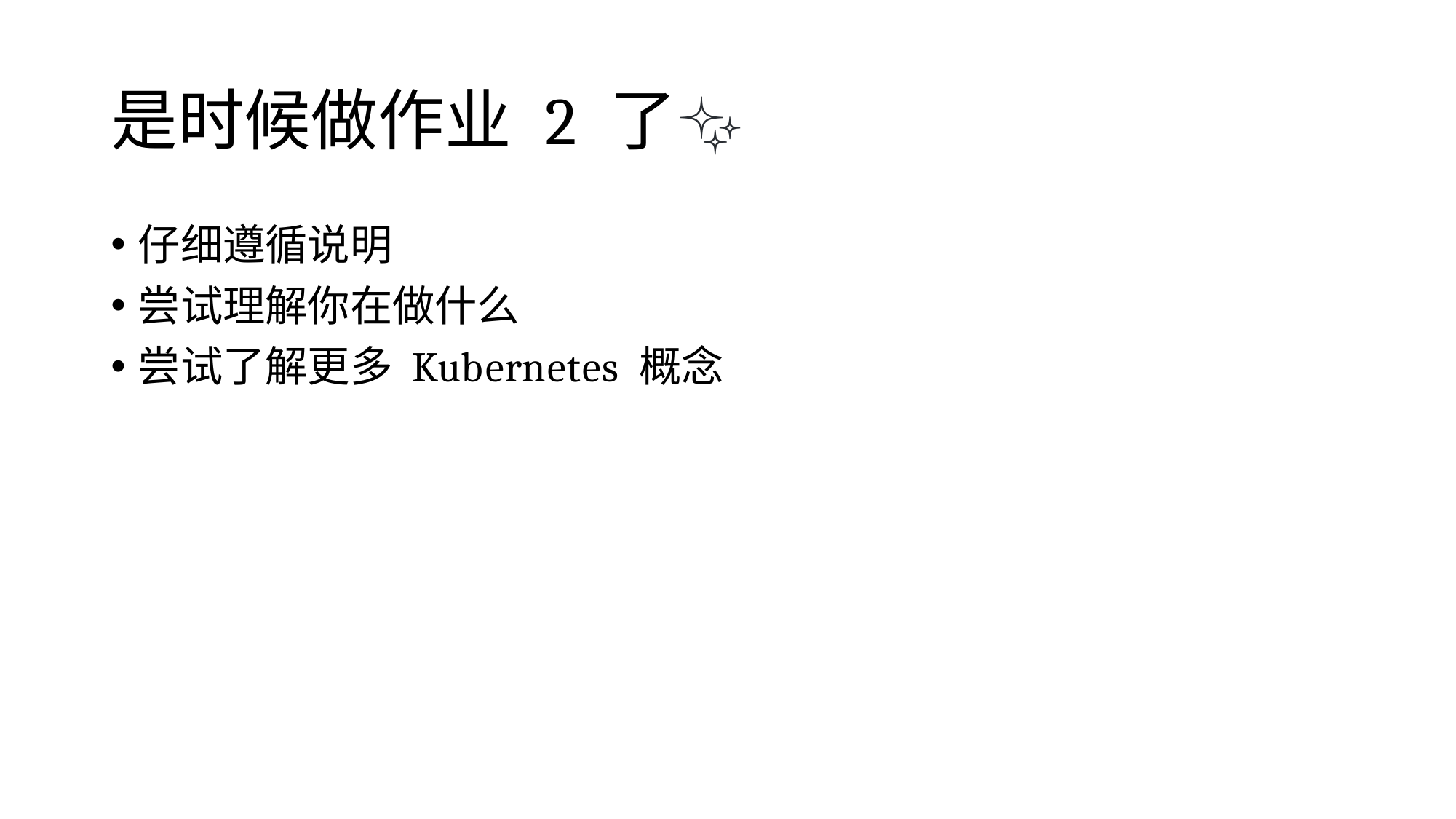

# 是时候做作业 2 了✨
仔细遵循说明
尝试理解你在做什么
尝试了解更多 Kubernetes 概念